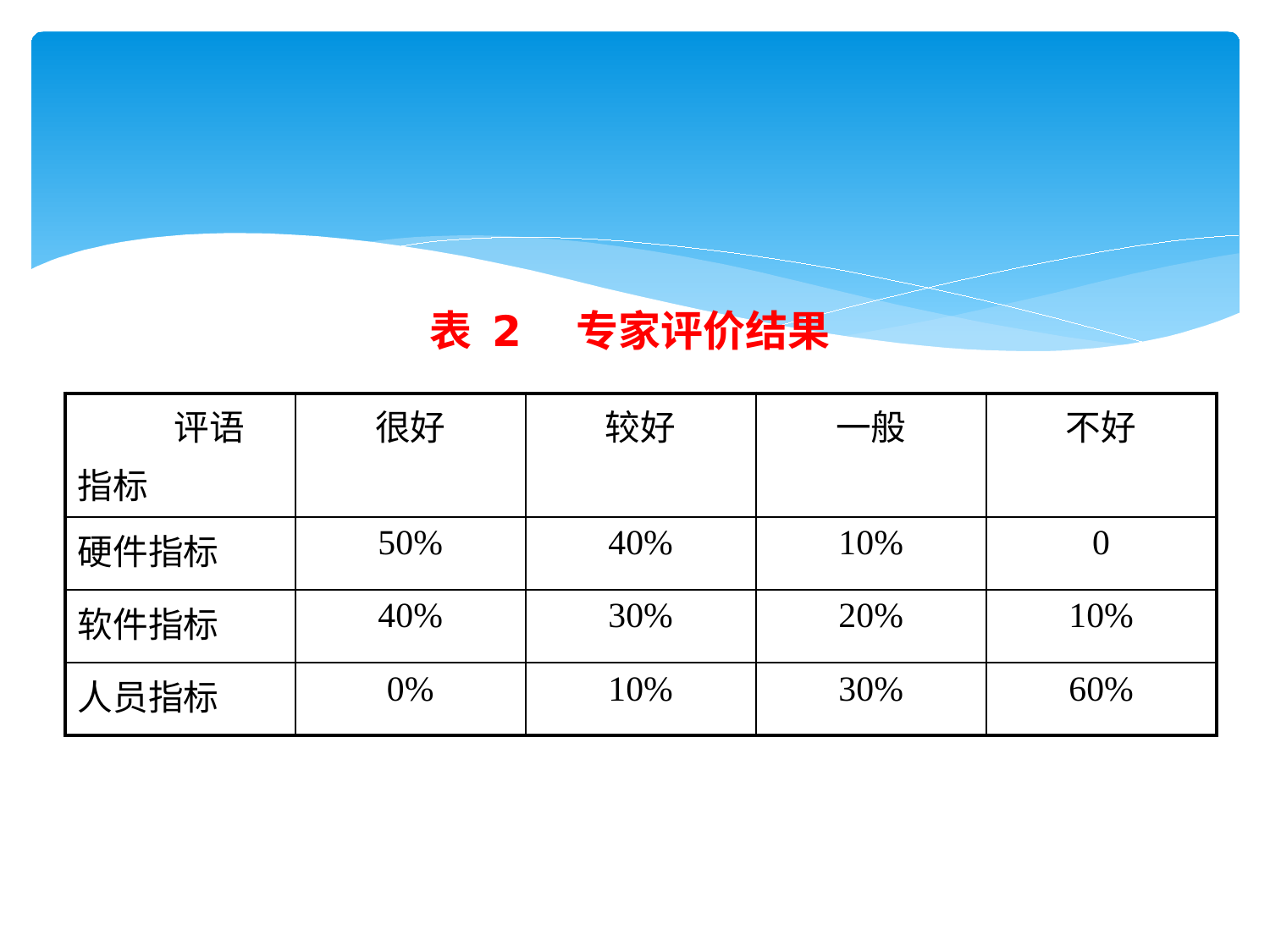

表 2   专家评价结果
| 评语 指标 | 很好 | 较好 | 一般 | 不好 |
| --- | --- | --- | --- | --- |
| 硬件指标 | 50% | 40% | 10% | 0 |
| 软件指标 | 40% | 30% | 20% | 10% |
| 人员指标 | 0% | 10% | 30% | 60% |